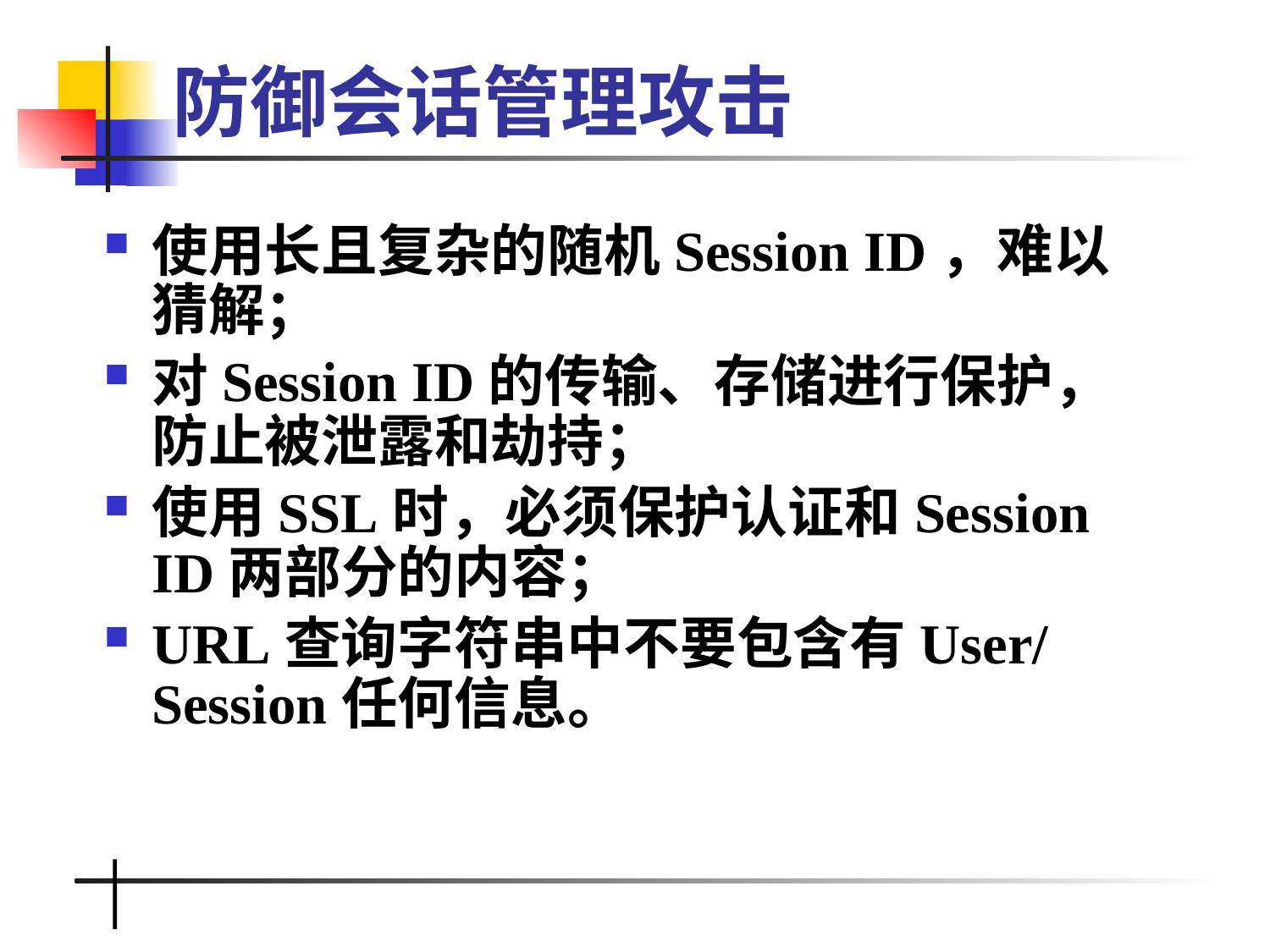

# 防御会话管理攻击
使用长且复杂的随机Session ID，难以猜解；
对Session ID的传输、存储进行保护，防止被泄露和劫持；
使用SSL时，必须保护认证和Session ID两部分的内容；
URL查询字符串中不要包含有User/Session任何信息。